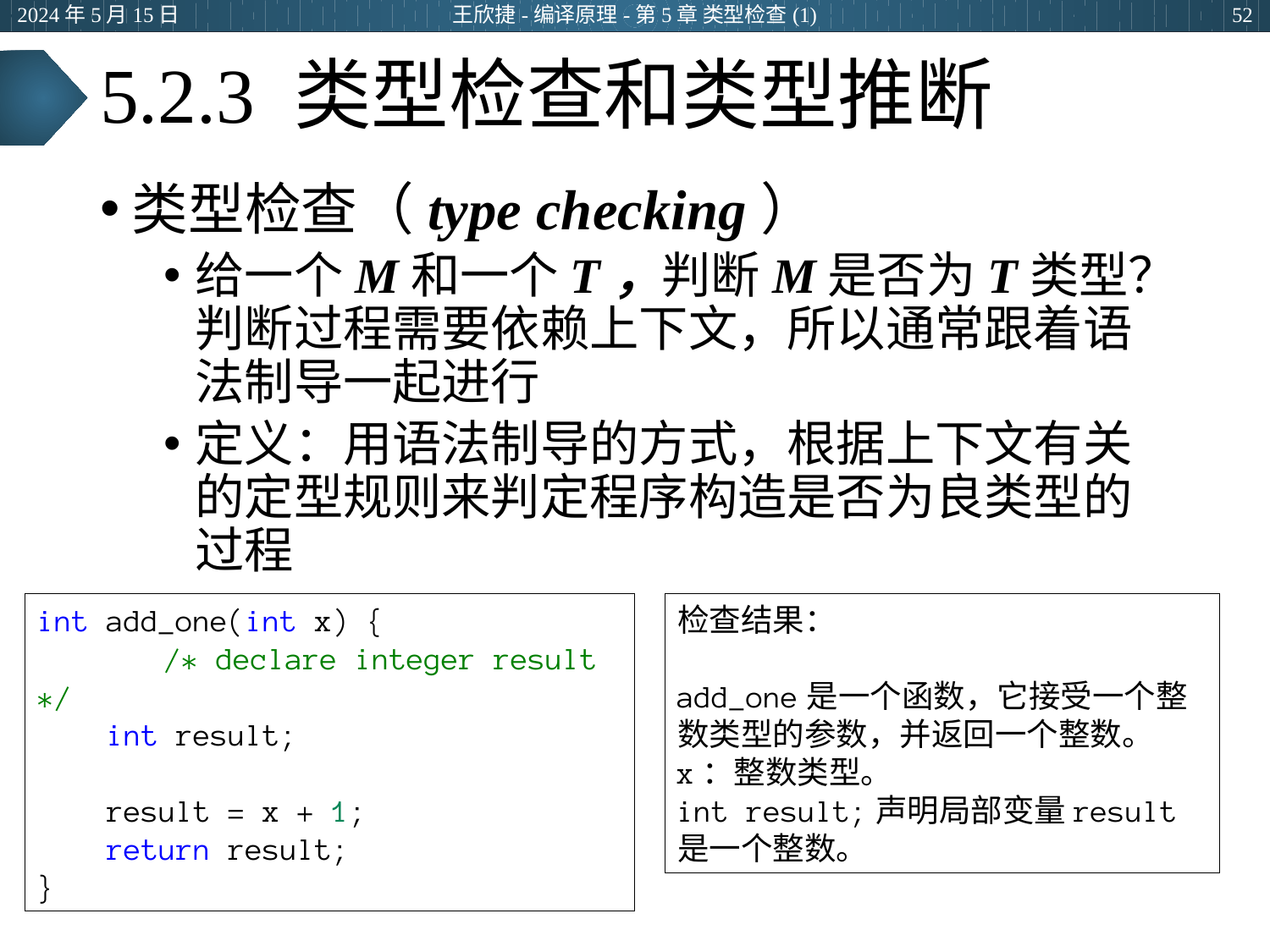

2024年5月15日
王欣捷-编译原理-第5章 类型检查(1)
52
# 5.2.3 类型检查和类型推断
类型检查（type checking）
给一个M和一个T，判断M是否为T类型？判断过程需要依赖上下文，所以通常跟着语法制导一起进行
定义：用语法制导的方式，根据上下文有关的定型规则来判定程序构造是否为良类型的过程

检查结果：

add_one是一个函数，它接受一个整数类型的参数，并返回一个整数。
x：整数类型。
int result;声明局部变量result是一个整数。
int add_one(int x) {
	/* declare integer result */
    int result;
    result = x + 1;
    return result;
}